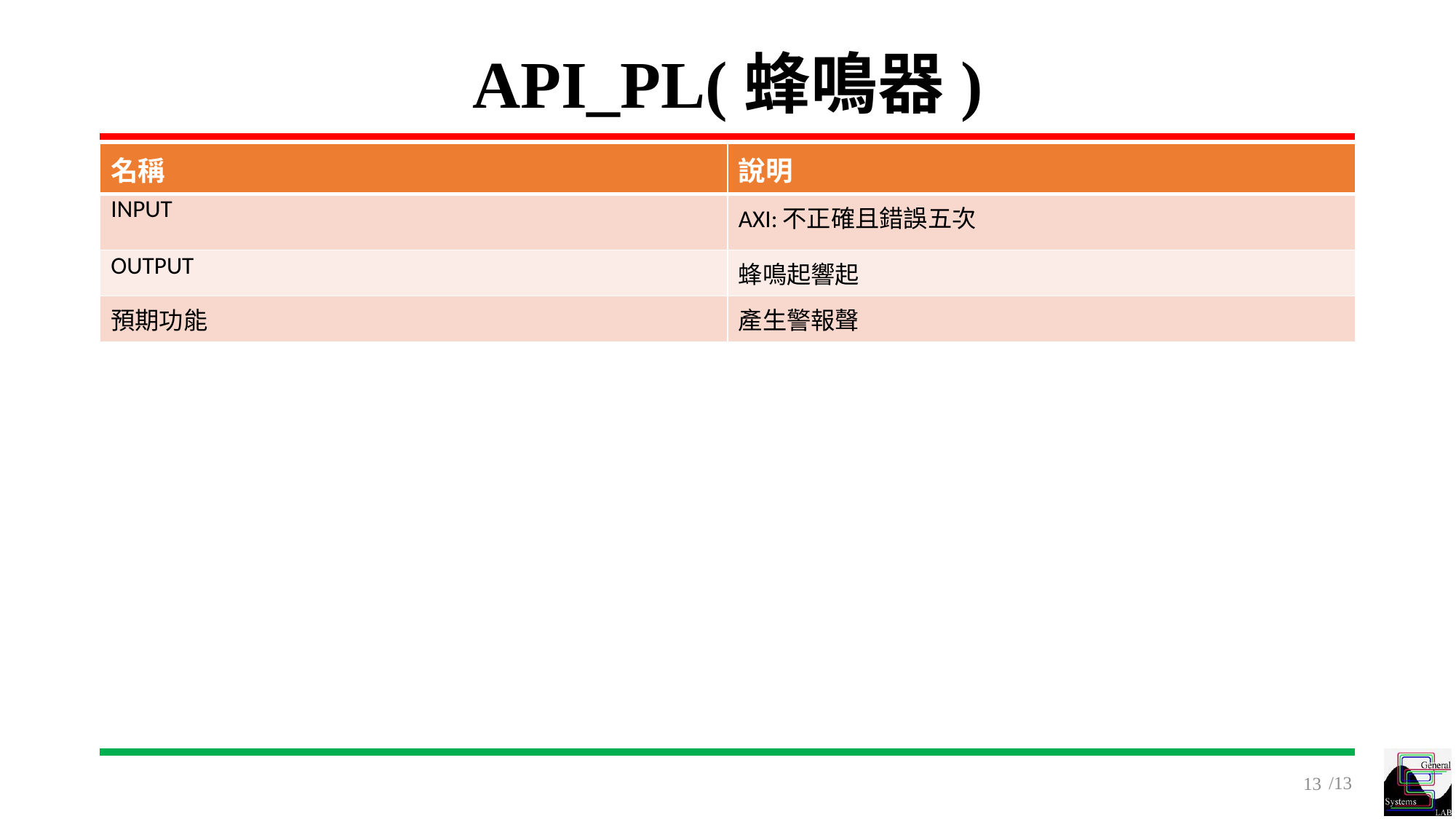

# API_PL(蜂鳴器)
| 名稱 | 說明 |
| --- | --- |
| INPUT | AXI:不正確且錯誤五次 |
| OUTPUT | 蜂鳴起響起 |
| 預期功能 | 產生警報聲 |
/13
13